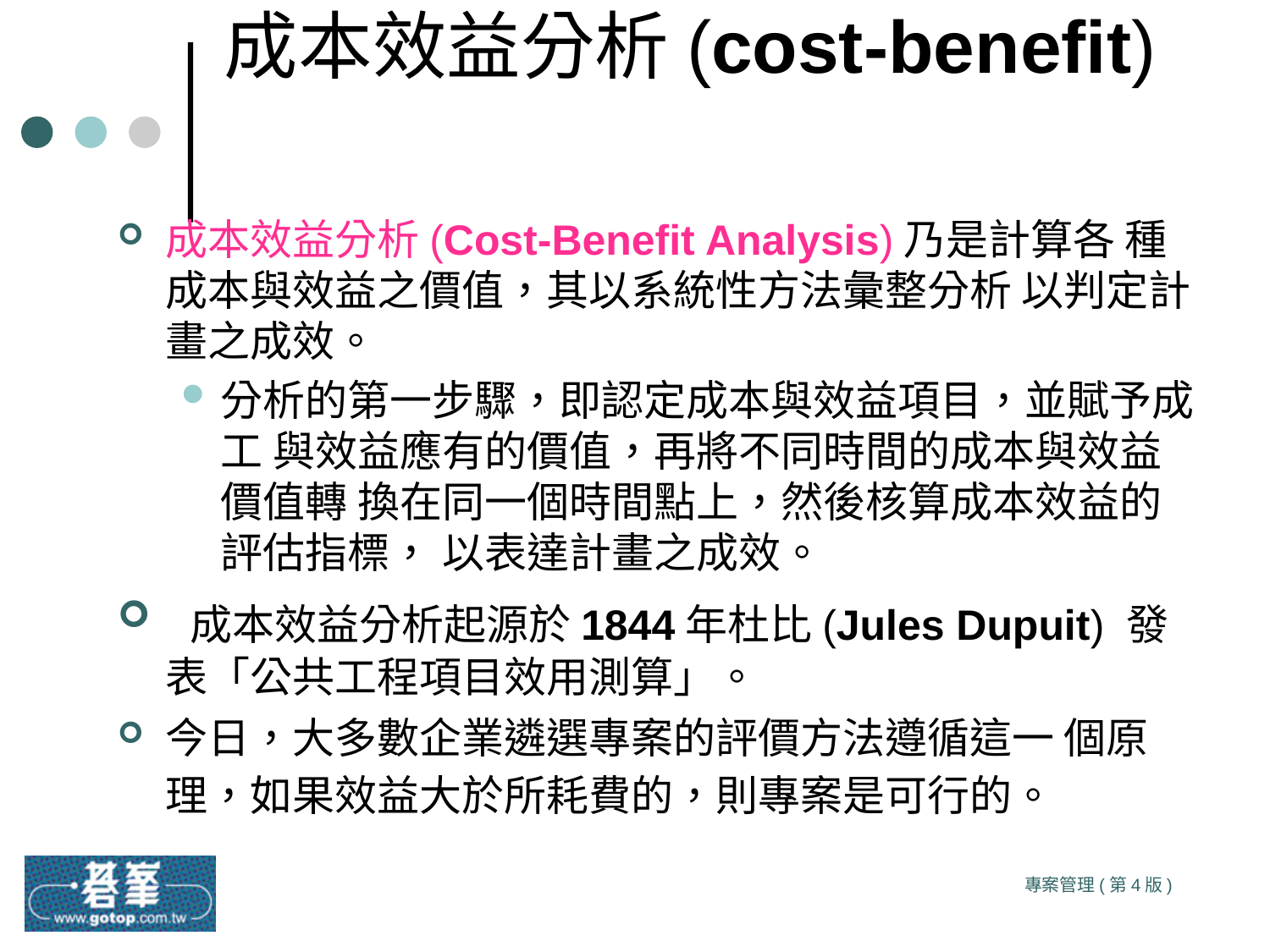

# 成本效益分析(cost-benefit)
成本效益分析(Cost-Benefit Analysis)乃是計算各 種成本與效益之價值，其以系統性方法彙整分析 以判定計畫之成效。
分析的第一步驟，即認定成本與效益項目，並賦予成工 與效益應有的價值，再將不同時間的成本與效益價值轉 換在同一個時間點上，然後核算成本效益的評估指標， 以表達計畫之成效。
 成本效益分析起源於1844年杜比(Jules Dupuit) 發表「公共工程項目效用測算」。
今日，大多數企業遴選專案的評價方法遵循這一 個原理，如果效益大於所耗費的，則專案是可行的。

專案管理(第4版)